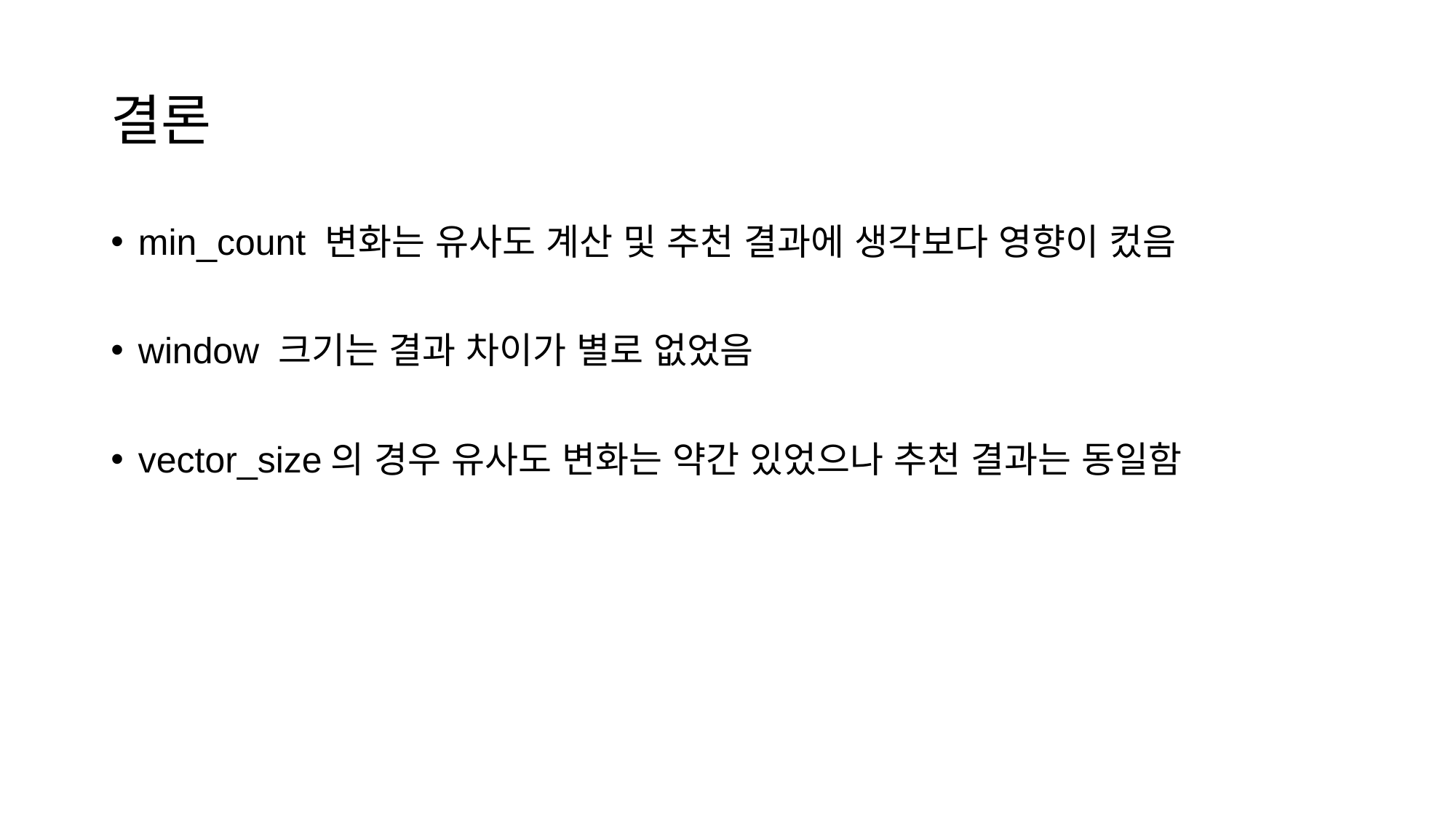

# 결론
min_count 변화는 유사도 계산 및 추천 결과에 생각보다 영향이 컸음

window 크기는 결과 차이가 별로 없었음

vector_size의 경우 유사도 변화는 약간 있었으나 추천 결과는 동일함